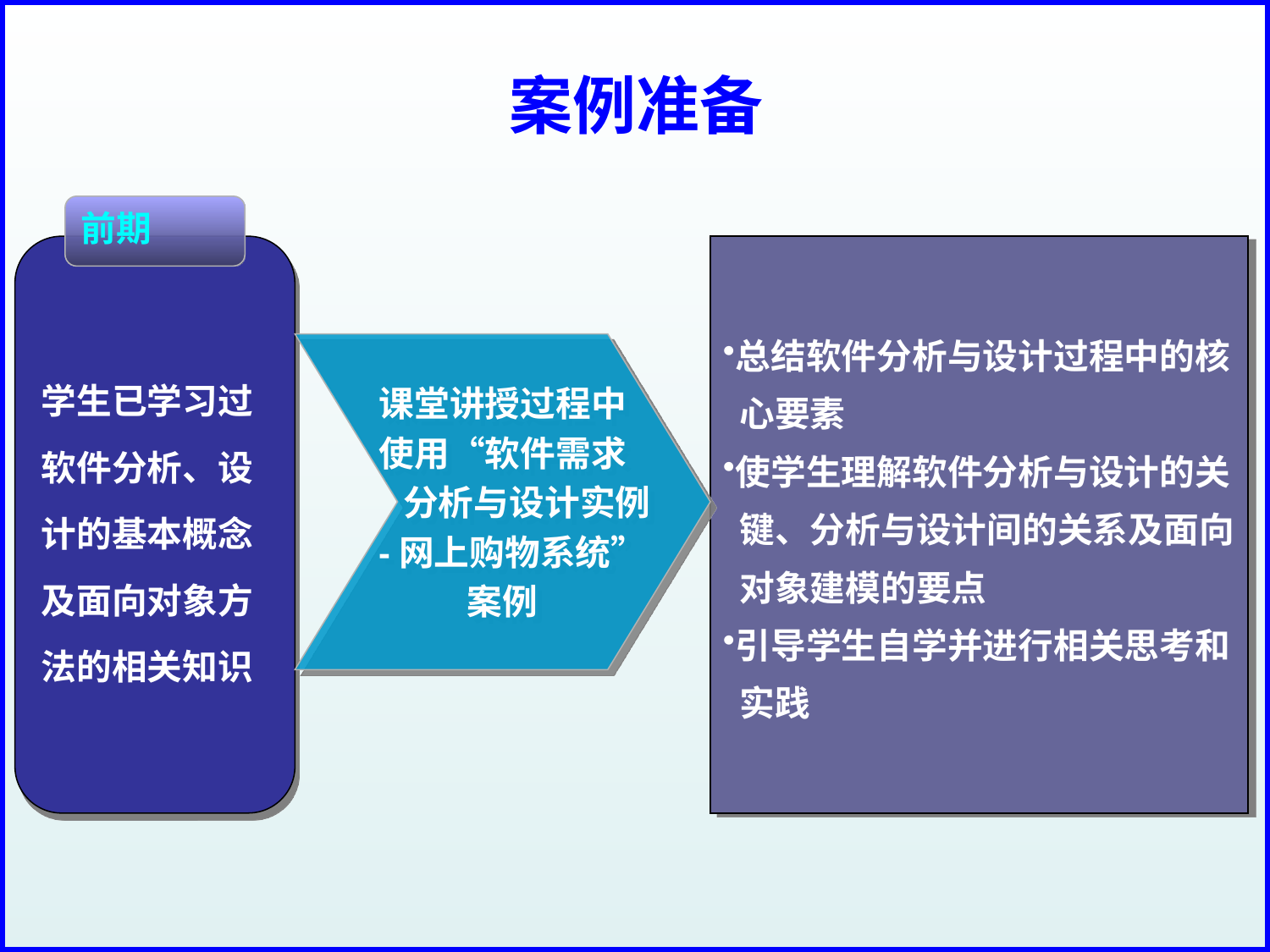

案例准备
前期
学生已学习过
软件分析、设
计的基本概念
及面向对象方
法的相关知识
总结软件分析与设计过程中的核
 心要素
使学生理解软件分析与设计的关
 键、分析与设计间的关系及面向
 对象建模的要点
引导学生自学并进行相关思考和
 实践
课堂讲授过程中
使用“软件需求
     分析与设计实例
  -网上购物系统”
案例